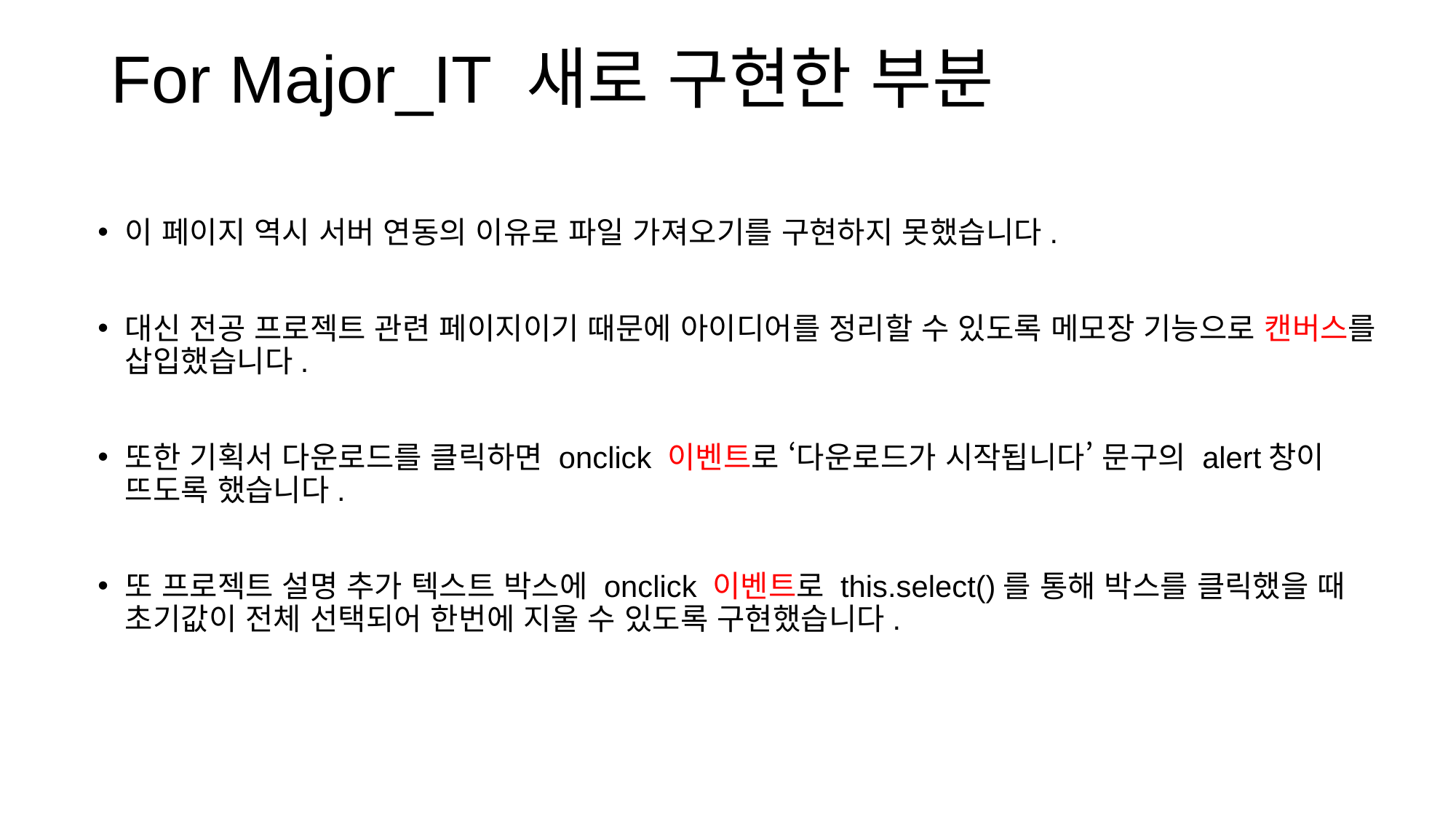

# For Major_IT 새로 구현한 부분
이 페이지 역시 서버 연동의 이유로 파일 가져오기를 구현하지 못했습니다.

대신 전공 프로젝트 관련 페이지이기 때문에 아이디어를 정리할 수 있도록 메모장 기능으로 캔버스를 삽입했습니다.

또한 기획서 다운로드를 클릭하면 onclick 이벤트로 ‘다운로드가 시작됩니다’ 문구의 alert창이 뜨도록 했습니다.

또 프로젝트 설명 추가 텍스트 박스에 onclick 이벤트로 this.select()를 통해 박스를 클릭했을 때 초기값이 전체 선택되어 한번에 지울 수 있도록 구현했습니다.